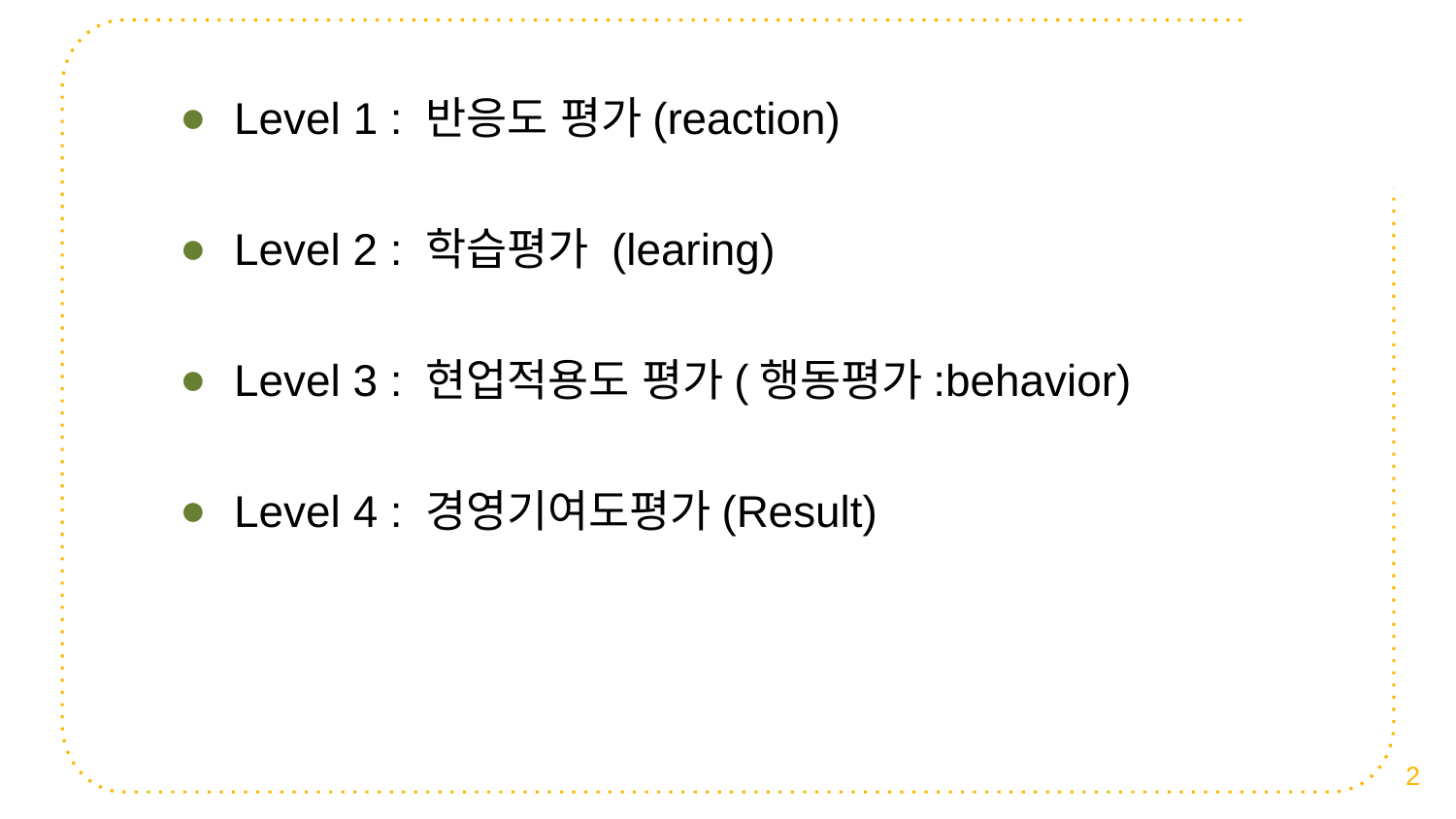

Level 1 : 반응도 평가(reaction)

Level 2 : 학습평가 (learing)

Level 3 : 현업적용도 평가(행동평가:behavior)

Level 4 : 경영기여도평가(Result)
2